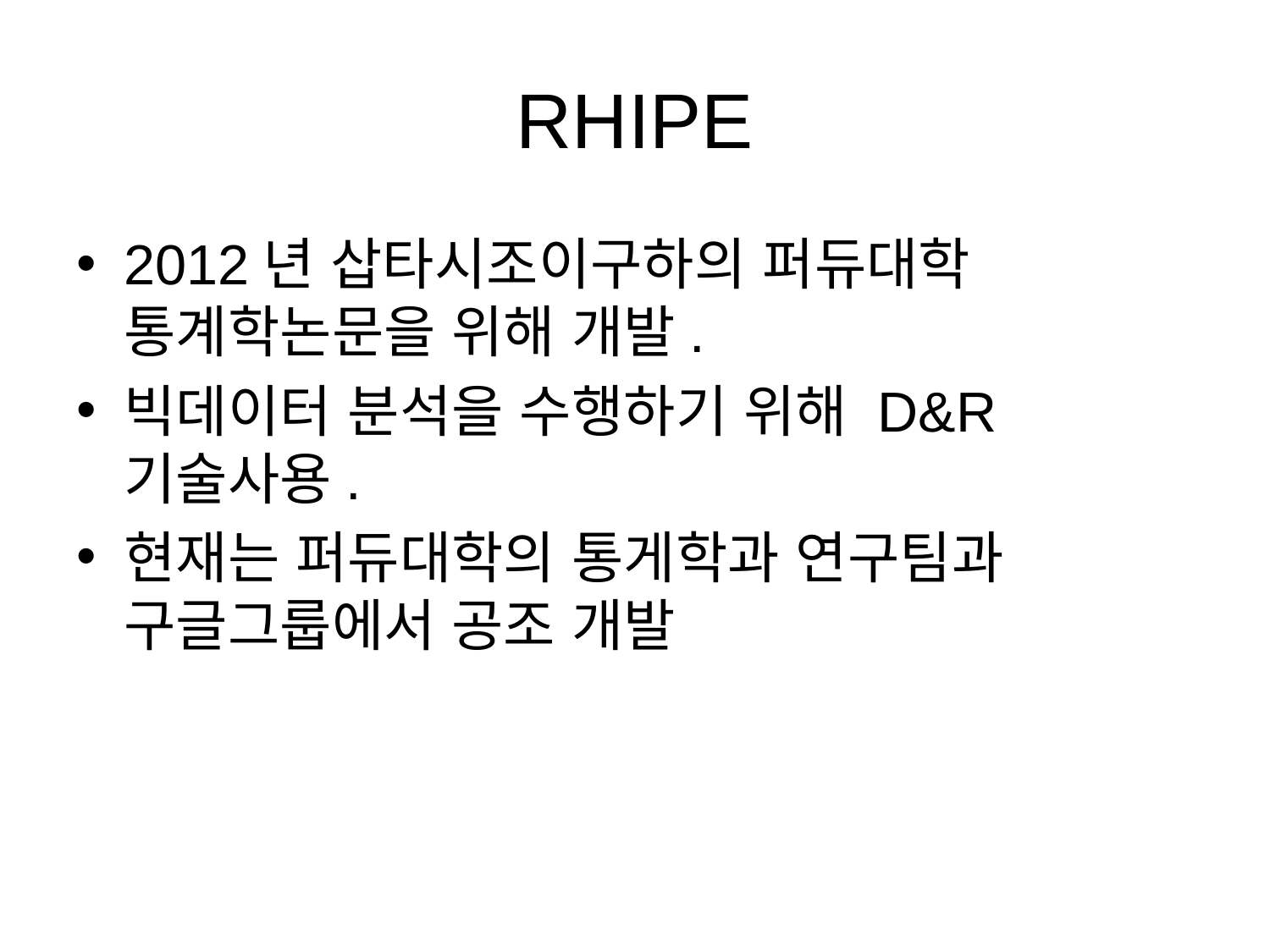

# RHIPE
2012년 삽타시조이구하의 퍼듀대학 통계학논문을 위해 개발.
빅데이터 분석을 수행하기 위해 D&R기술사용.
현재는 퍼듀대학의 통게학과 연구팀과 구글그룹에서 공조 개발